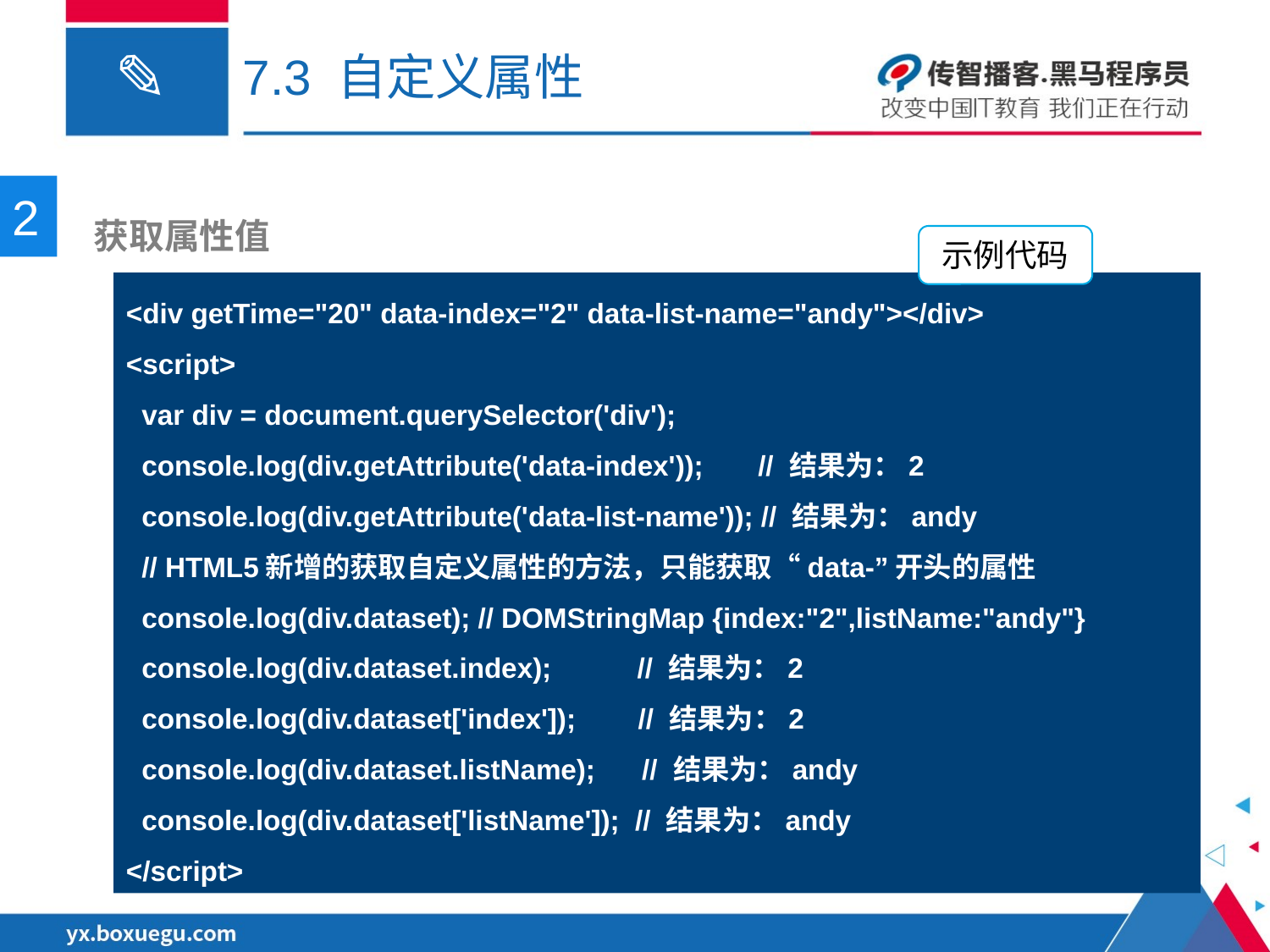

# 7.3 自定义属性

2
  获取属性值
示例代码
<div getTime="20" data-index="2" data-list-name="andy"></div>
<script>
  var div = document.querySelector('div');
  console.log(div.getAttribute('data-index'));       // 结果为：2
  console.log(div.getAttribute('data-list-name')); // 结果为：andy
  // HTML5新增的获取自定义属性的方法，只能获取“data-”开头的属性
  console.log(div.dataset); // DOMStringMap {index:"2",listName:"andy"}
  console.log(div.dataset.index);           // 结果为：2
  console.log(div.dataset['index']);        // 结果为：2
  console.log(div.dataset.listName);      // 结果为：andy
  console.log(div.dataset['listName']);  // 结果为：andy
</script>